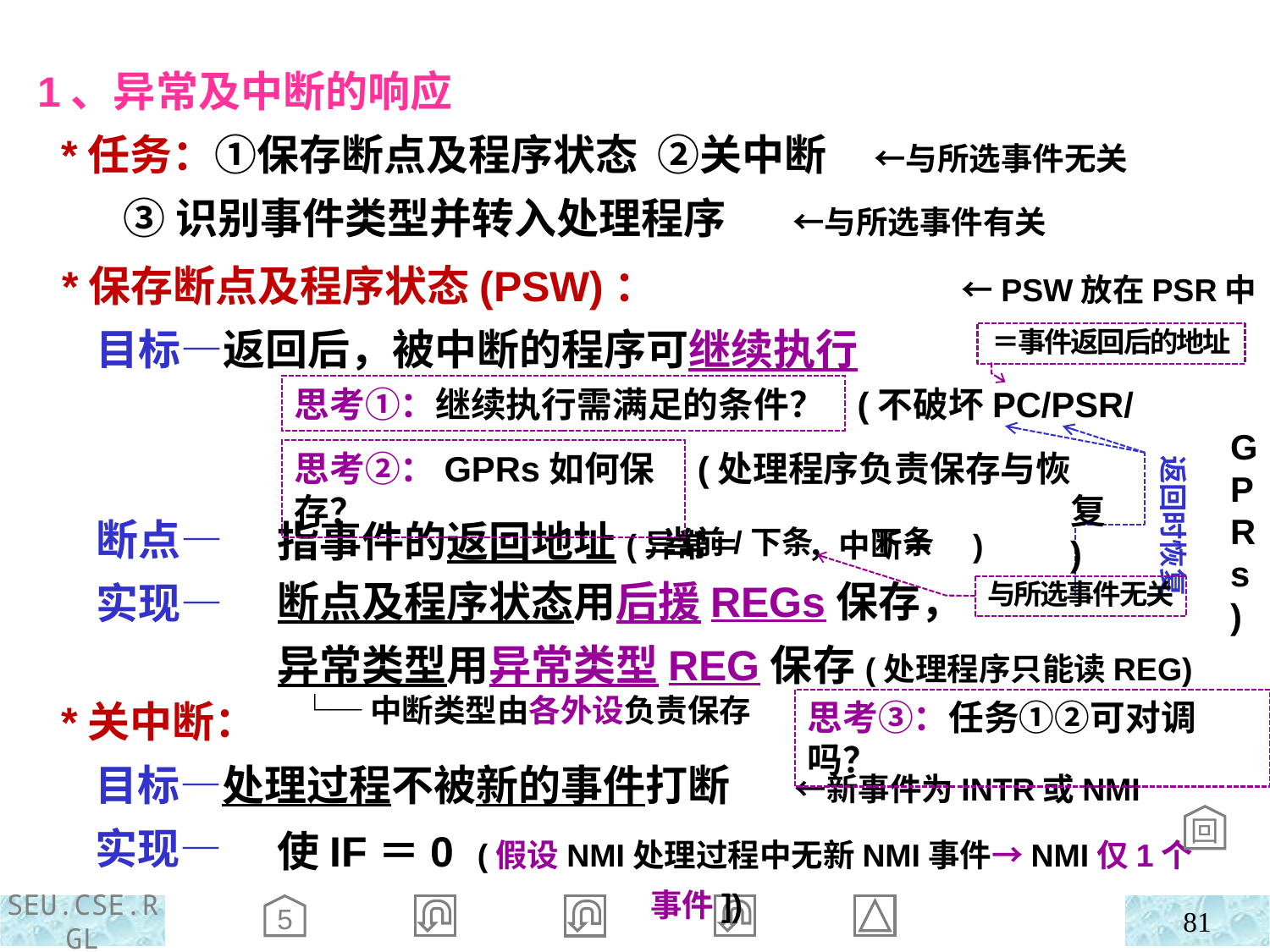

1、异常及中断的响应
  *任务：①保存断点及程序状态  ②关中断     ←与所选事件无关
         ③识别事件类型并转入处理程序       ←与所选事件有关
  *保存断点及程序状态(PSW)：                                ←PSW放在PSR中
     目标—返回后，被中断的程序可继续执行

     断点—
     实现—
＝事件返回后的地址
思考①：继续执行需满足的条件？
(不破坏PC/PSR/GPRs)
返回时恢复
思考②：GPRs如何保存？
(处理程序负责保存与恢复)
指事件的返回地址(异常＝          ，中断＝     )
        当前/下条        下条
断点及程序状态用后援REGs保存，
异常类型用异常类型REG保存(处理程序只能读REG)
   └─中断类型由各外设负责保存
与所选事件无关
  *关中断：
     目标—处理过程不被新的事件打断         ←新事件为INTR或NMI
     实现—
思考③：任务①②可对调吗？
使IF＝0  (假设NMI处理过程中无新NMI事件→NMI仅1个事件])
回

5

81